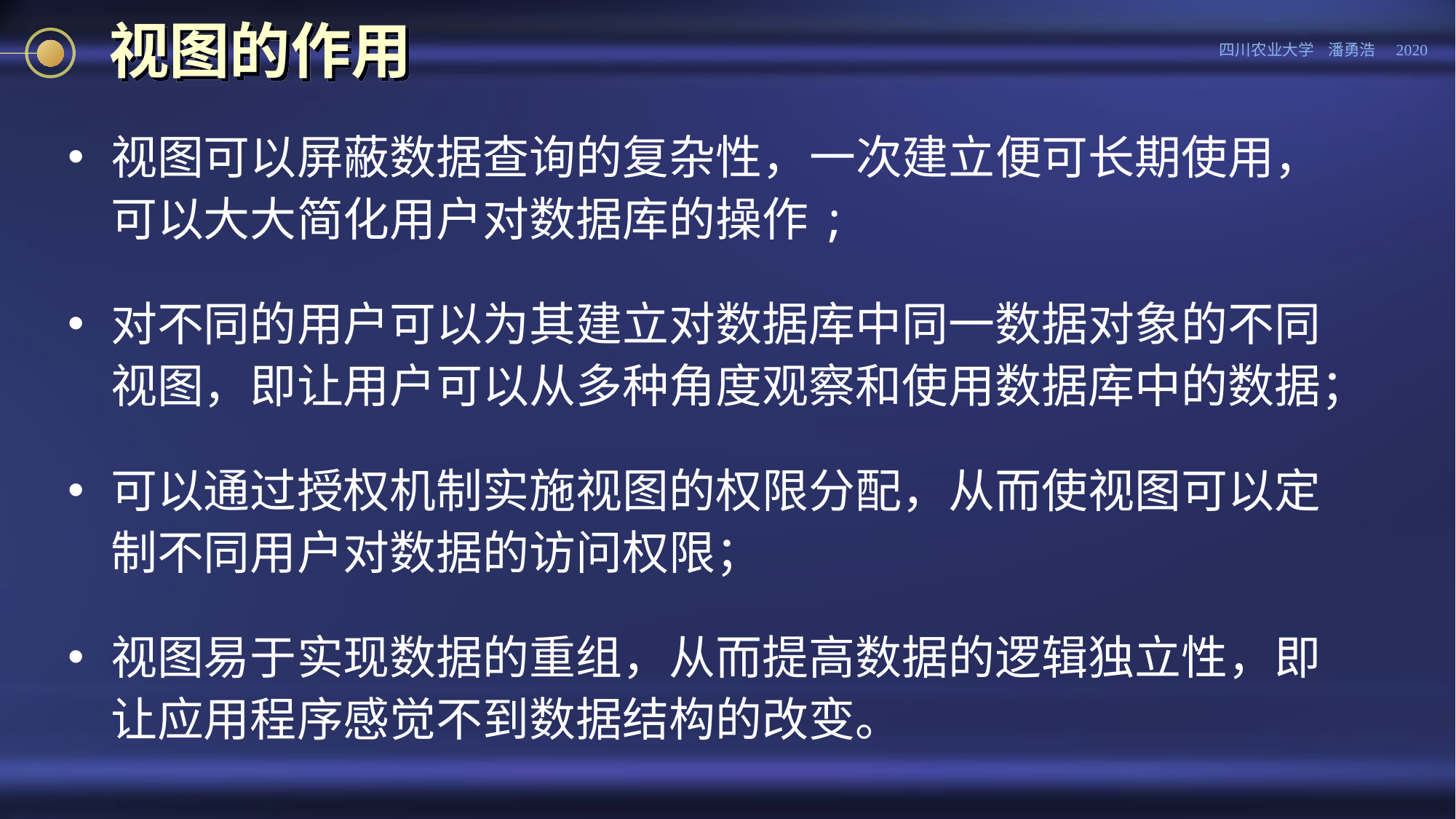

# 视图的作用
视图可以屏蔽数据查询的复杂性，一次建立便可长期使用，可以大大简化用户对数据库的操作;
对不同的用户可以为其建立对数据库中同一数据对象的不同视图，即让用户可以从多种角度观察和使用数据库中的数据；
可以通过授权机制实施视图的权限分配，从而使视图可以定制不同用户对数据的访问权限；
视图易于实现数据的重组，从而提高数据的逻辑独立性，即让应用程序感觉不到数据结构的改变。